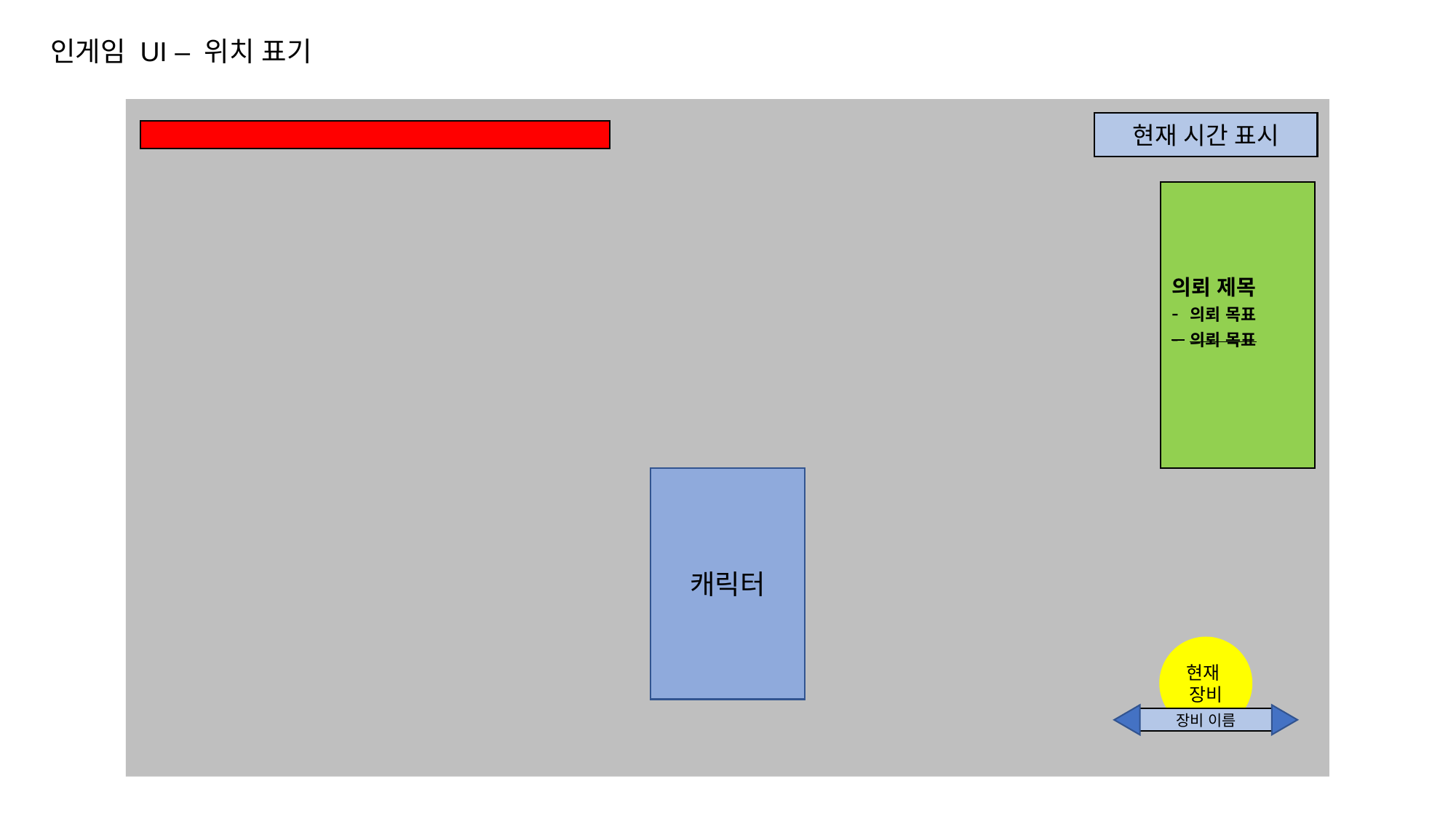

인게임 UI – 위치 표기

현재 시간 표시

의뢰 제목
- 의뢰 목표
- 의뢰 목표

캐릭터
현재
장비

장비 이름